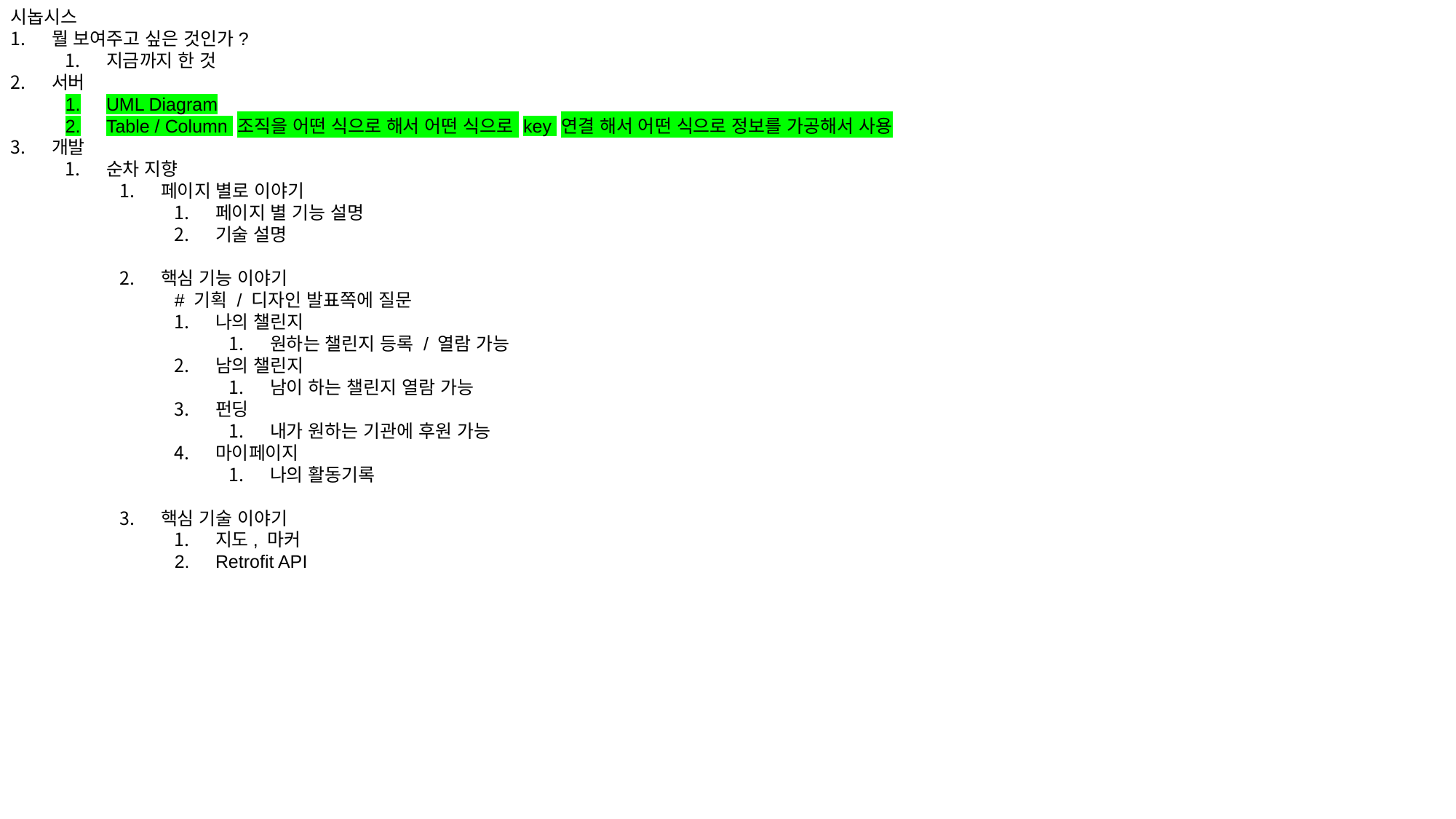

시놉시스
뭘 보여주고 싶은 것인가?
지금까지 한 것
서버
UML Diagram
Table / Column 조직을 어떤 식으로 해서 어떤 식으로 key 연결 해서 어떤 식으로 정보를 가공해서 사용
개발
순차 지향
페이지 별로 이야기
페이지 별 기능 설명
기술 설명

핵심 기능 이야기
# 기획 / 디자인 발표쪽에 질문
나의 챌린지
원하는 챌린지 등록 / 열람 가능
남의 챌린지
남이 하는 챌린지 열람 가능
펀딩
내가 원하는 기관에 후원 가능
마이페이지
나의 활동기록

핵심 기술 이야기
지도, 마커
Retrofit API